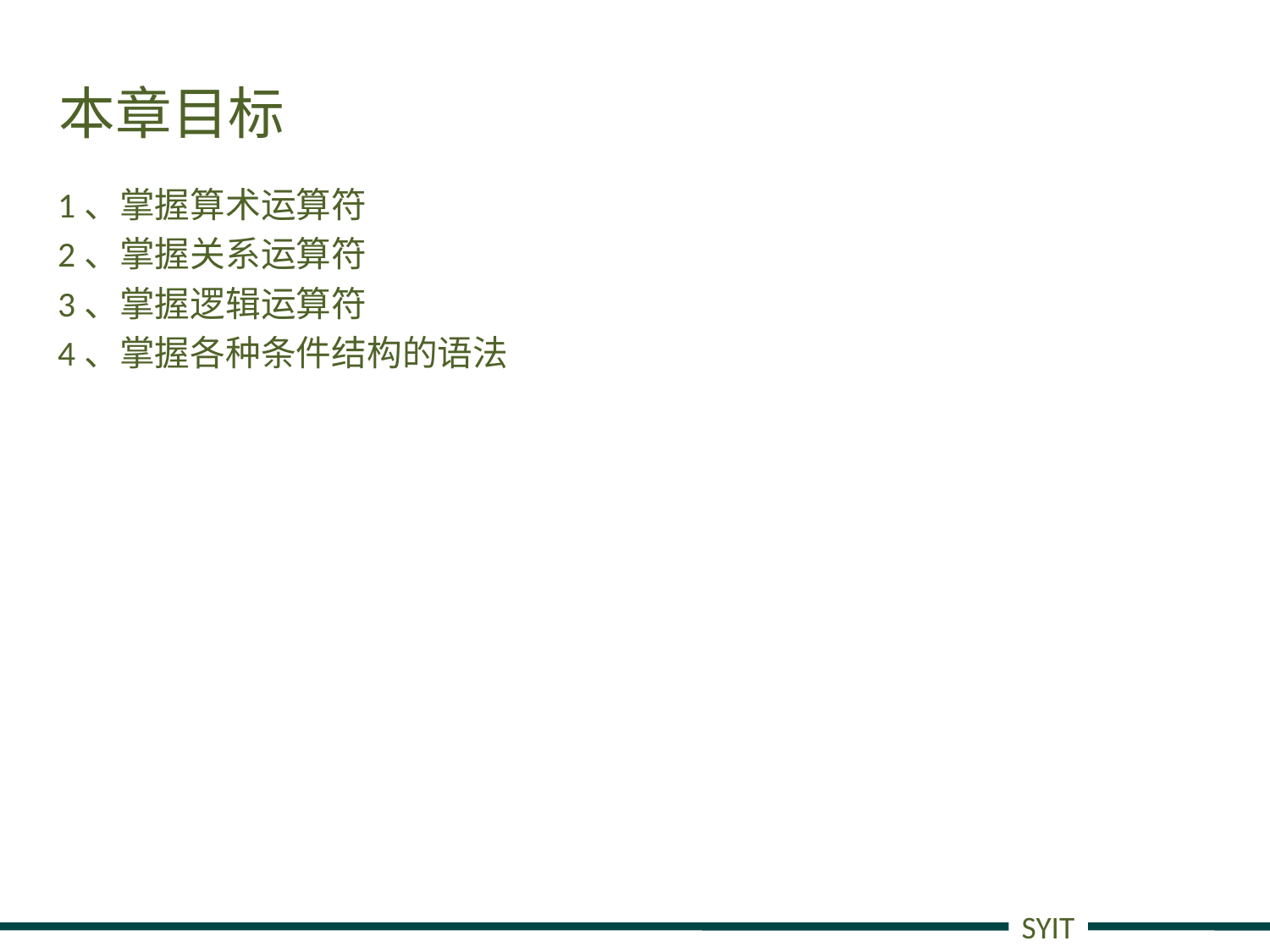

# 本章目标
1、掌握算术运算符
2、掌握关系运算符
3、掌握逻辑运算符
4、掌握各种条件结构的语法

SYIT